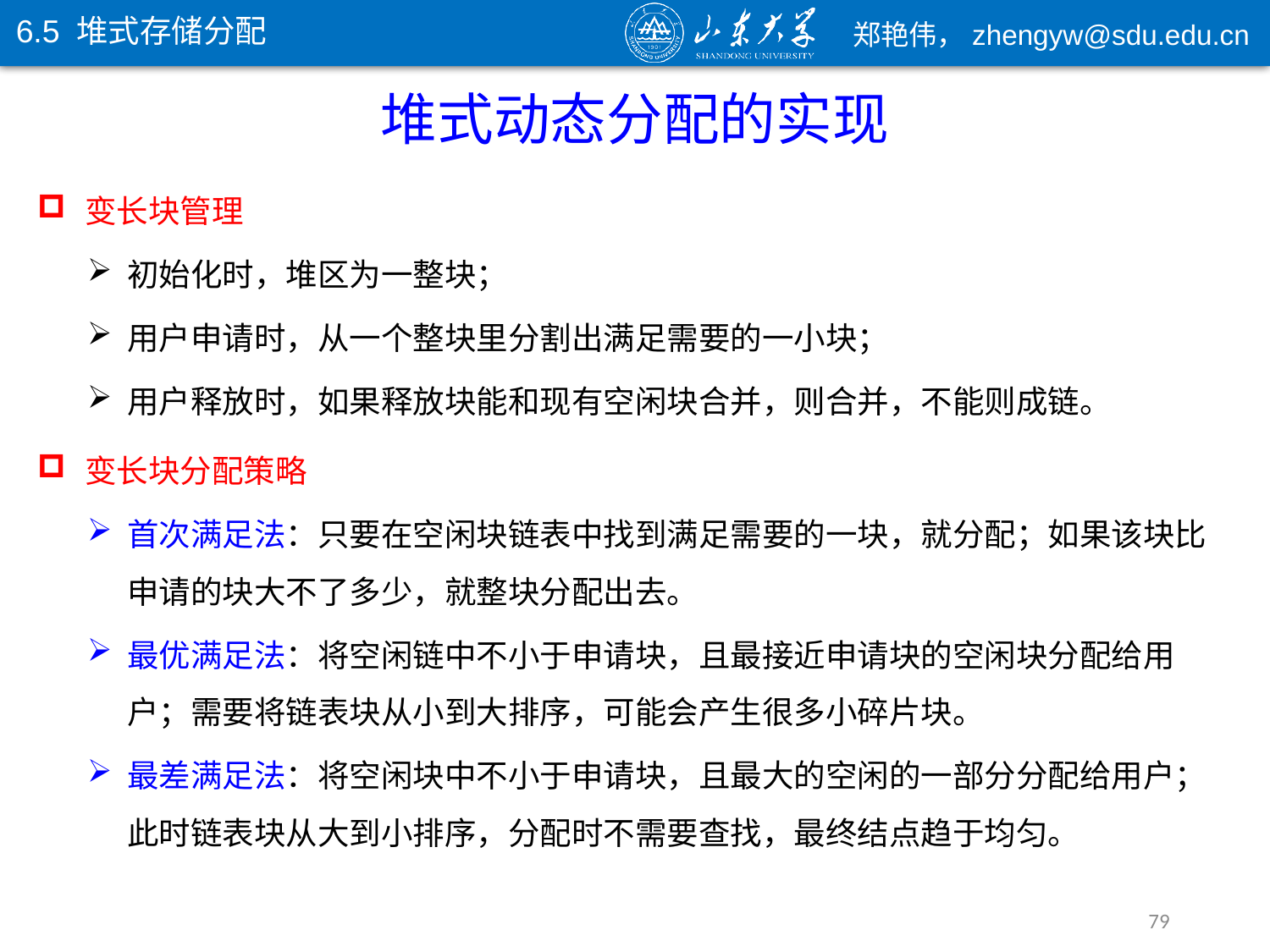

6.5 堆式存储分配
堆式动态分配的实现
变长块管理
初始化时，堆区为一整块；
用户申请时，从一个整块里分割出满足需要的一小块；
用户释放时，如果释放块能和现有空闲块合并，则合并，不能则成链。
变长块分配策略
首次满足法：只要在空闲块链表中找到满足需要的一块，就分配；如果该块比申请的块大不了多少，就整块分配出去。
最优满足法：将空闲链中不小于申请块，且最接近申请块的空闲块分配给用户；需要将链表块从小到大排序，可能会产生很多小碎片块。
最差满足法：将空闲块中不小于申请块，且最大的空闲的一部分分配给用户；此时链表块从大到小排序，分配时不需要查找，最终结点趋于均匀。
79